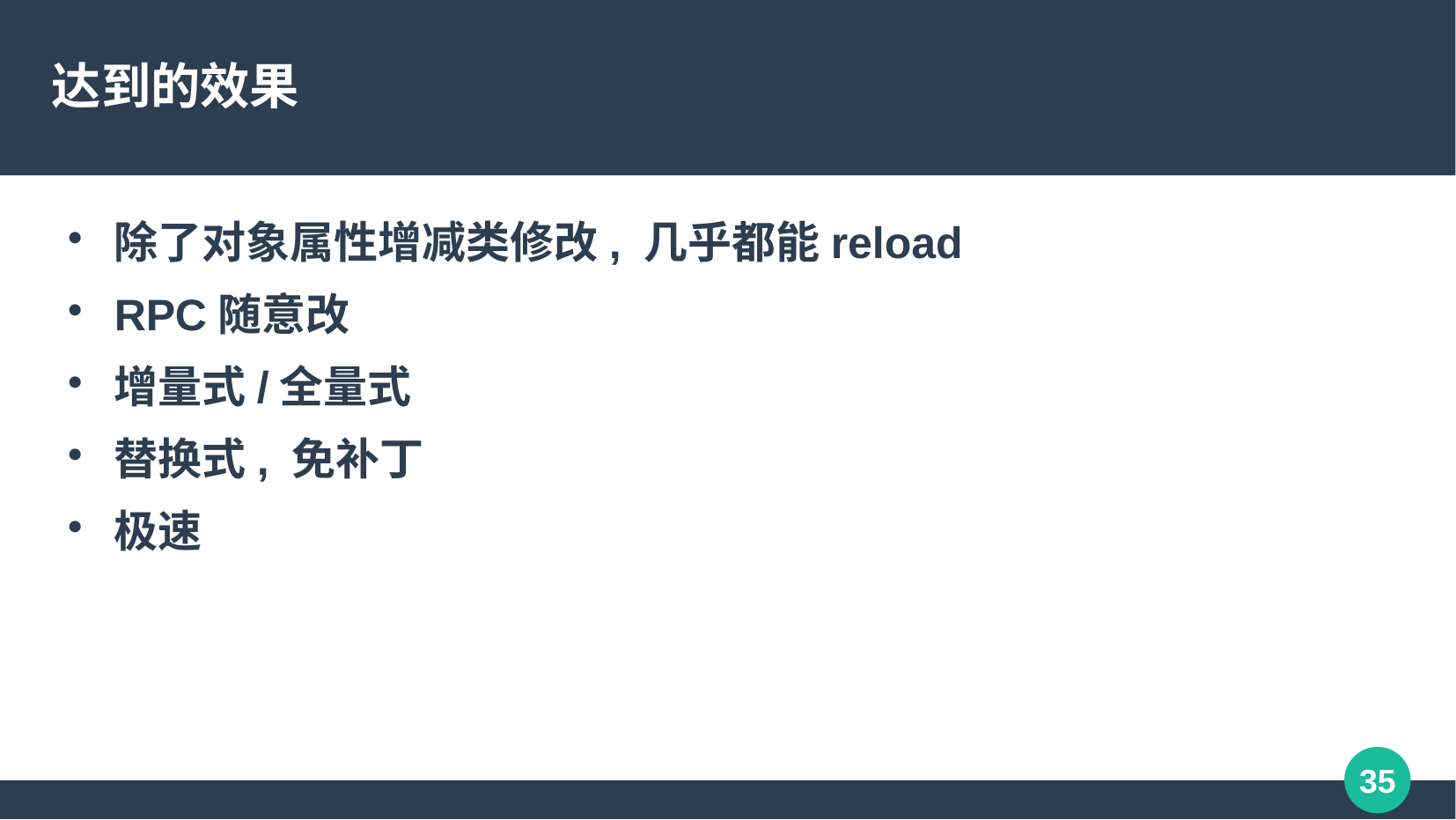

达到的效果
除了对象属性增减类修改, 几乎都能reload
RPC随意改
增量式/全量式
替换式, 免补丁
极速